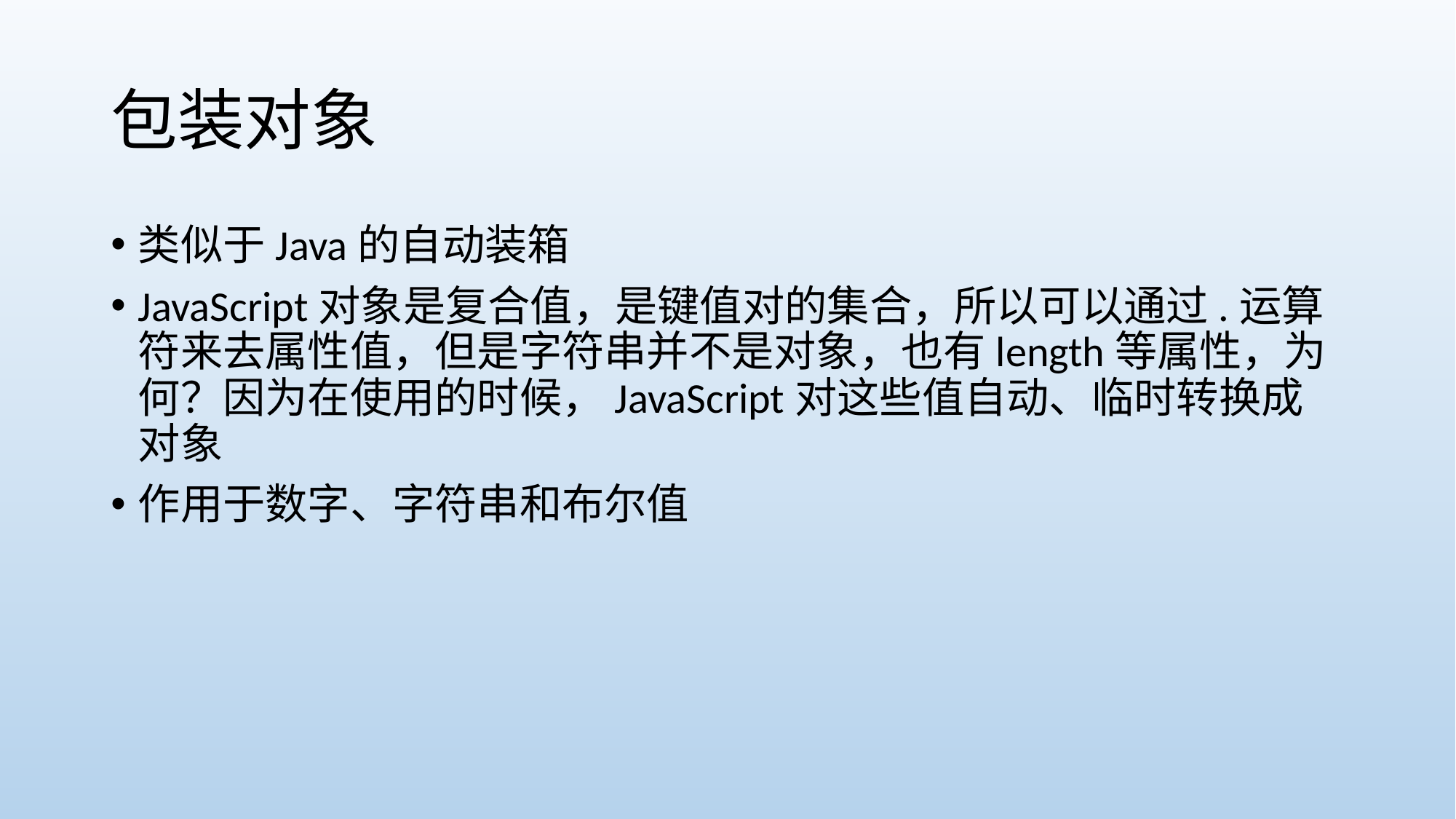

# 包装对象
类似于Java的自动装箱
JavaScript对象是复合值，是键值对的集合，所以可以通过.运算符来去属性值，但是字符串并不是对象，也有length等属性，为何？因为在使用的时候，JavaScript对这些值自动、临时转换成对象
作用于数字、字符串和布尔值